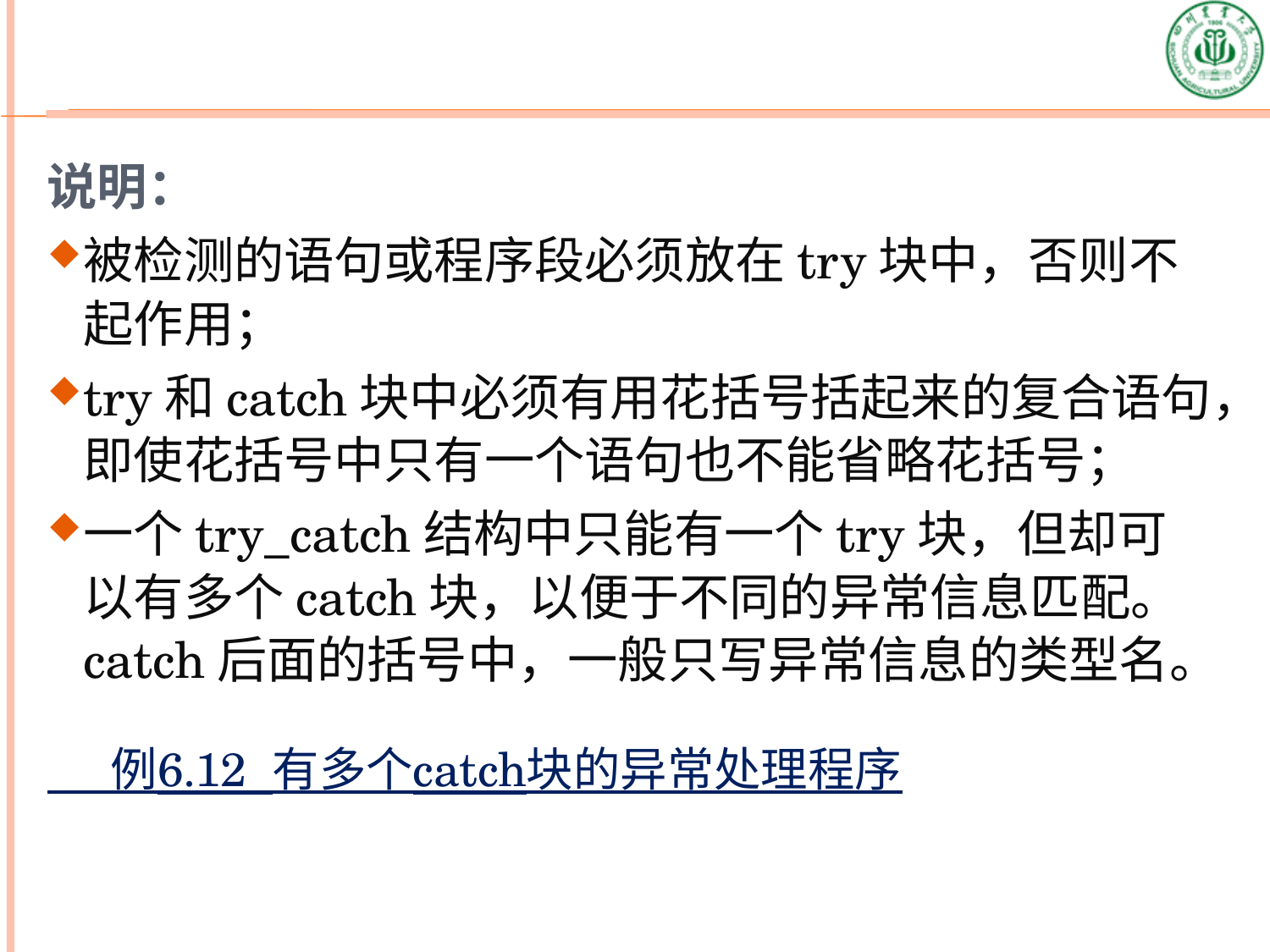

说明：
被检测的语句或程序段必须放在try块中，否则不起作用；
try和catch块中必须有用花括号括起来的复合语句，即使花括号中只有一个语句也不能省略花括号；
一个try_catch结构中只能有一个try块，但却可以有多个catch块，以便于不同的异常信息匹配。catch后面的括号中，一般只写异常信息的类型名。
      例6.12  有多个catch块的异常处理程序